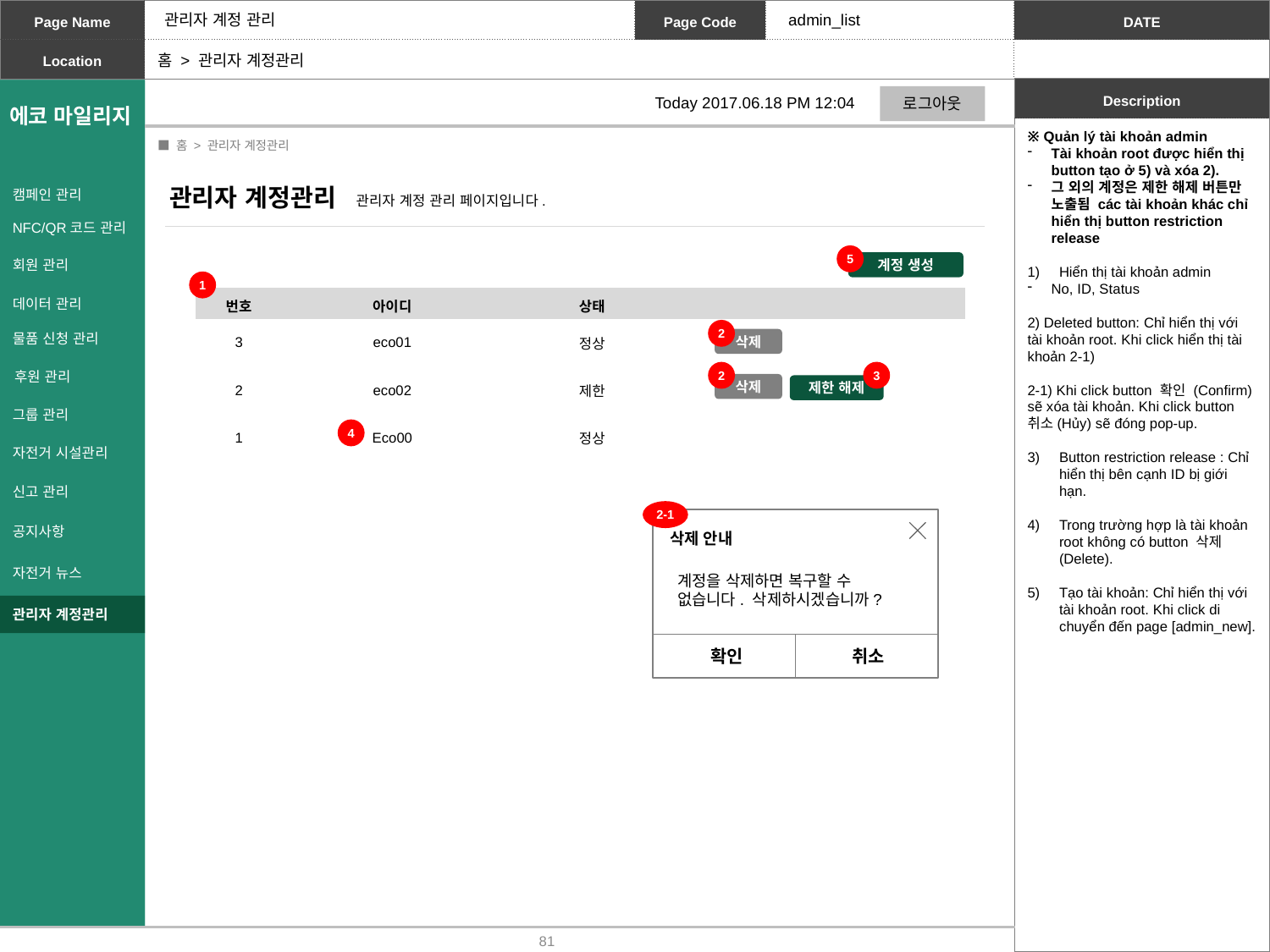

관리자 계정 관리
admin_list
홈 > 관리자 계정관리

로그아웃
Today 2017.06.18 PM 12:04
에코 마일리지
※ Quản lý tài khoản admin
Tài khoản root được hiển thị button tạo ở 5) và xóa 2).
그 외의 계정은 제한 해제 버튼만 노출됨 các tài khoản khác chỉ hiển thị button restriction release

Hiển thị tài khoản admin
No, ID, Status

2) Deleted button: Chỉ hiển thị với tài khoản root. Khi click hiển thị tài khoản 2-1)

2-1) Khi click button 확인 (Confirm) sẽ xóa tài khoản. Khi click button 취소(Hủy) sẽ đóng pop-up.

Button restriction release : Chỉ hiển thị bên cạnh ID bị giới hạn.

Trong trường hợp là tài khoản root không có button 삭제 (Delete).

Tạo tài khoản: Chỉ hiển thị với tài khoản root. Khi click di chuyển đến page [admin_new].

   ■ 홈 > 관리자 계정관리
관리자 계정관리
캠페인 관리
NFC/QR코드 관리
회원 관리
데이터 관리
물품 신청 관리
후원 관리
그룹 관리
자전거 시설관리
신고 관리
공지사항
자전거 뉴스
관리자 계정 관리 페이지입니다.

5
계정 생성
1
| 번호 | 아이디 | 상태 |  |
| --- | --- | --- | --- |
| 3 | eco01 | 정상 |  |
| 2 | eco02 | 제한 |  |
| 1 | Eco00 | 정상 |  |
2
삭제
3
2
삭제
제한 해제
4
2-1

삭제 안내

계정을 삭제하면 복구할 수 없습니다. 삭제하시겠습니까?
관리자 계정관리

확인
취소
81